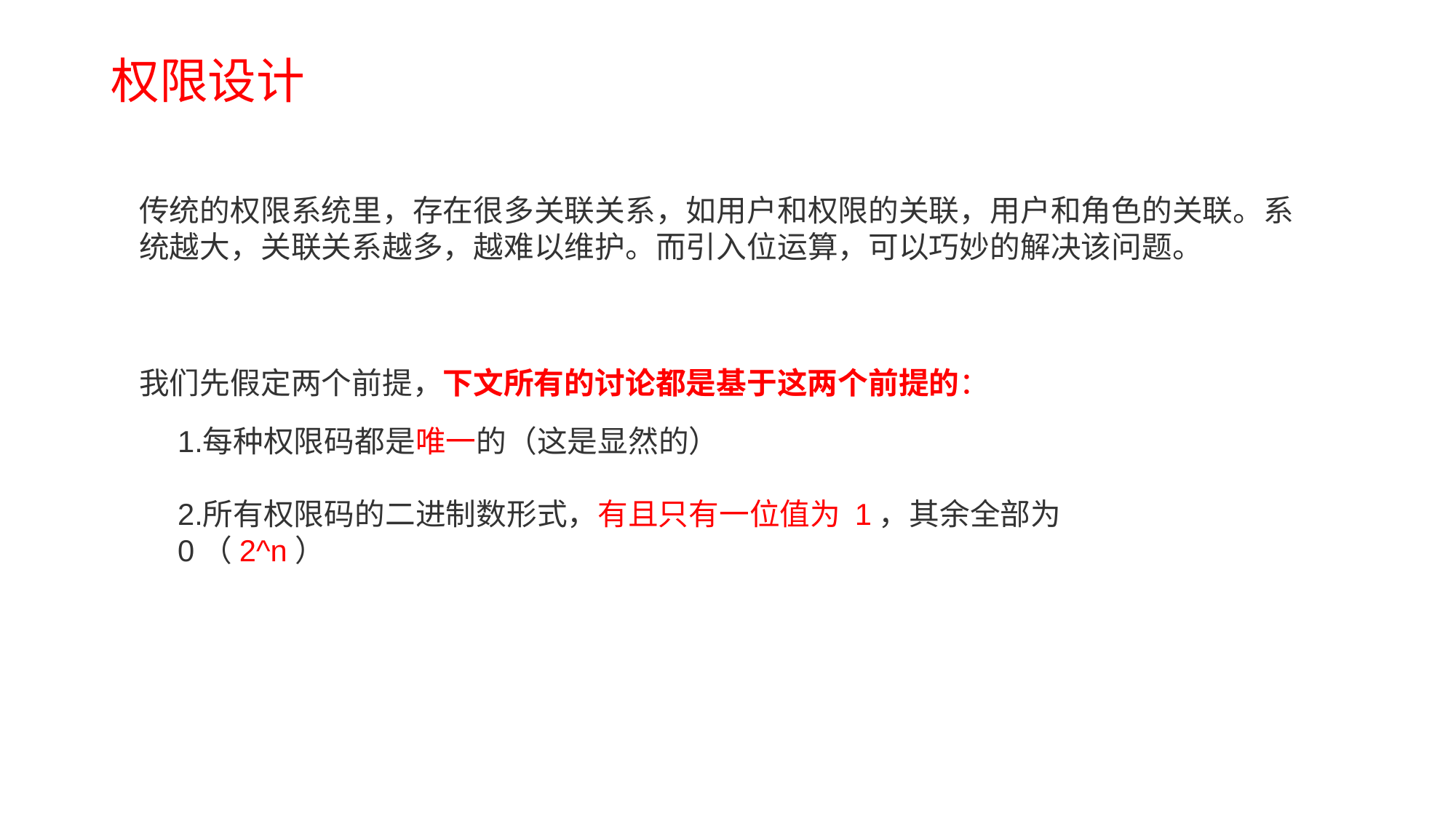

# 权限设计
传统的权限系统里，存在很多关联关系，如用户和权限的关联，用户和角色的关联。系统越大，关联关系越多，越难以维护。而引入位运算，可以巧妙的解决该问题。
我们先假定两个前提，下文所有的讨论都是基于这两个前提的：
每种权限码都是唯一的（这是显然的）

所有权限码的二进制数形式，有且只有一位值为 1，其余全部为 0（2^n）